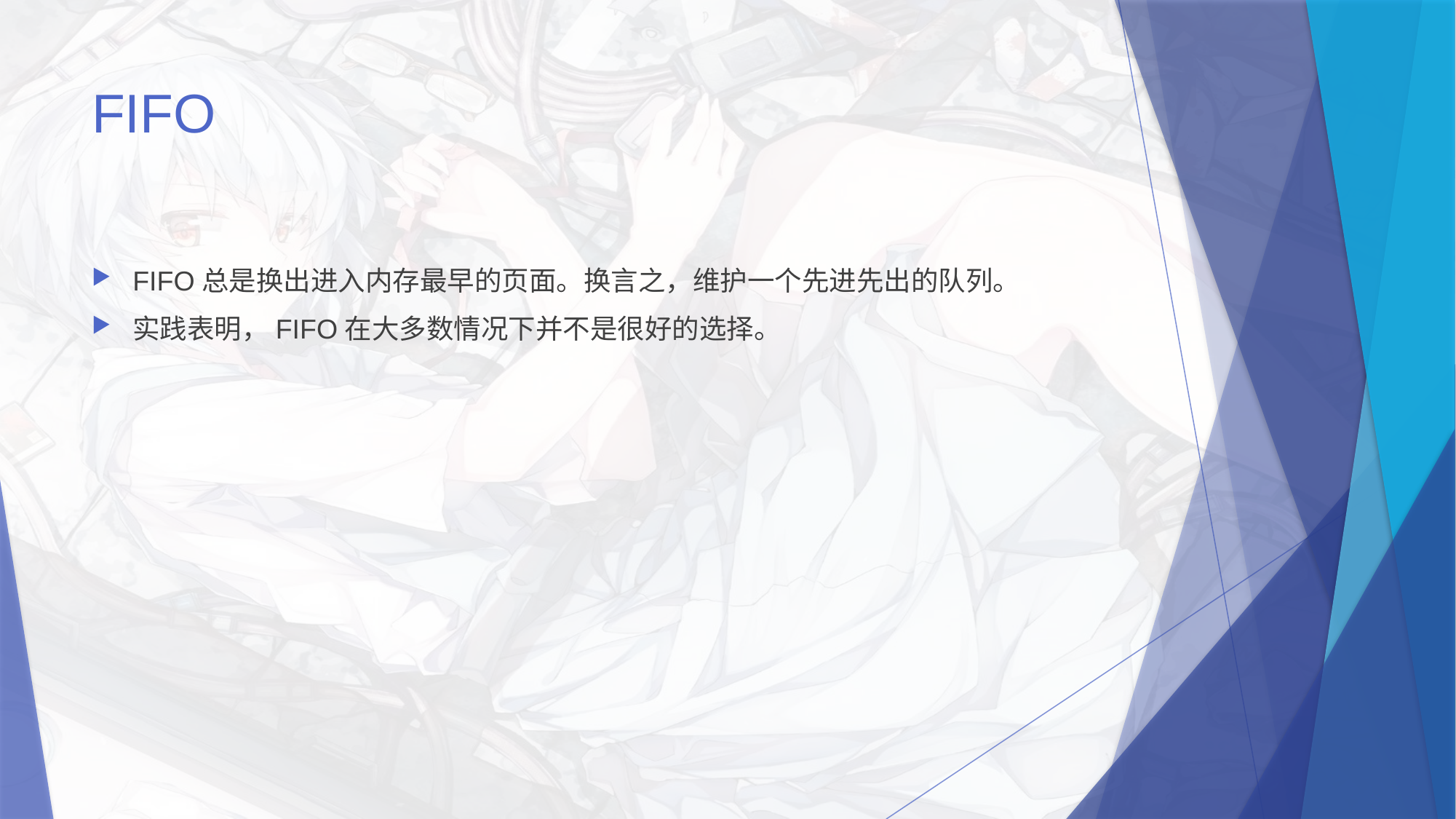

# FIFO
FIFO总是换出进入内存最早的页面。换言之，维护一个先进先出的队列。
实践表明，FIFO在大多数情况下并不是很好的选择。